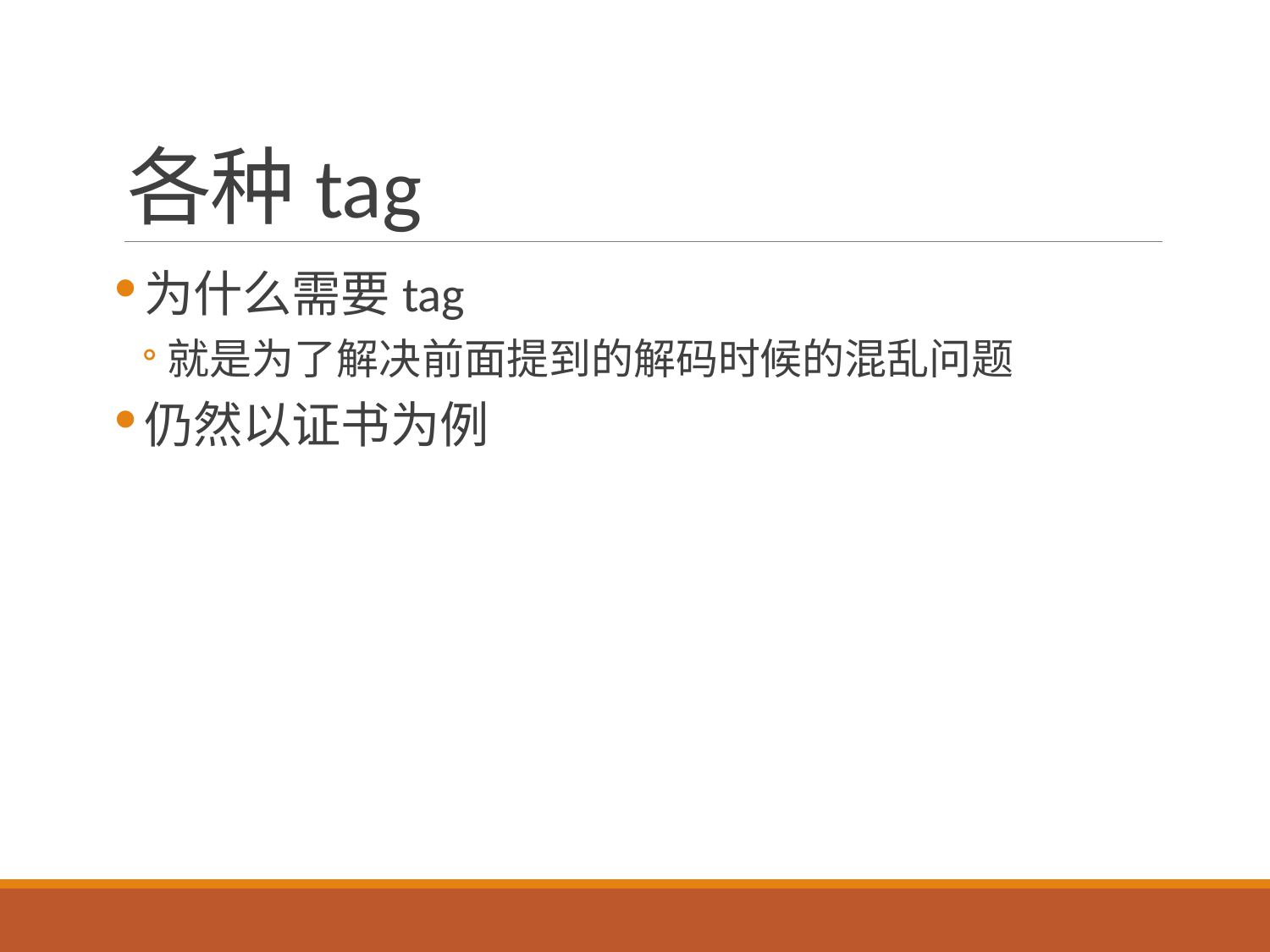

# 各种tag
为什么需要tag
就是为了解决前面提到的解码时候的混乱问题
仍然以证书为例
78